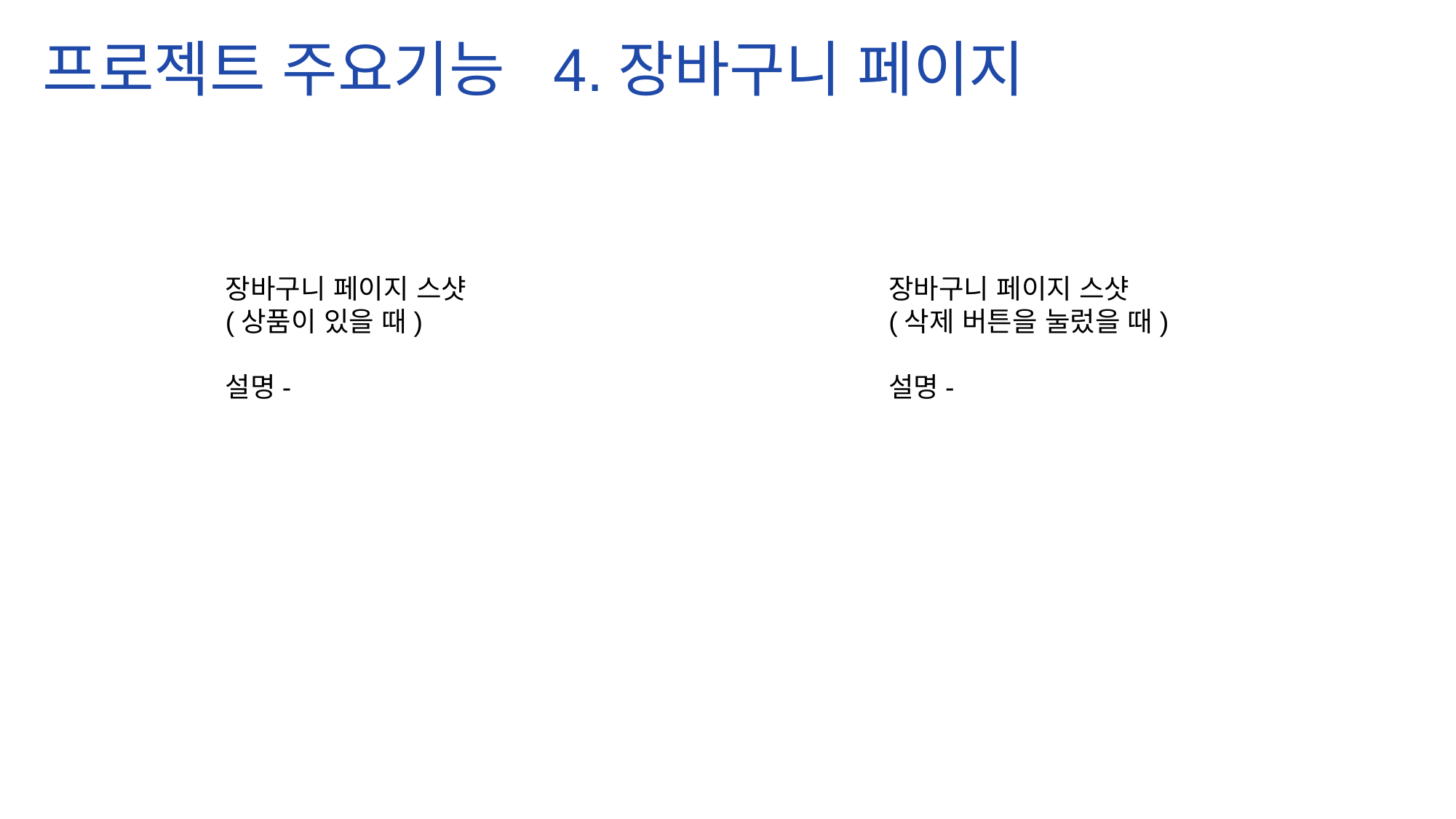

프로젝트 주요기능  4.장바구니 페이지
장바구니 페이지 스샷
(삭제 버튼을 눌렀을 때)

설명-
장바구니 페이지 스샷
(상품이 있을 때)

설명-